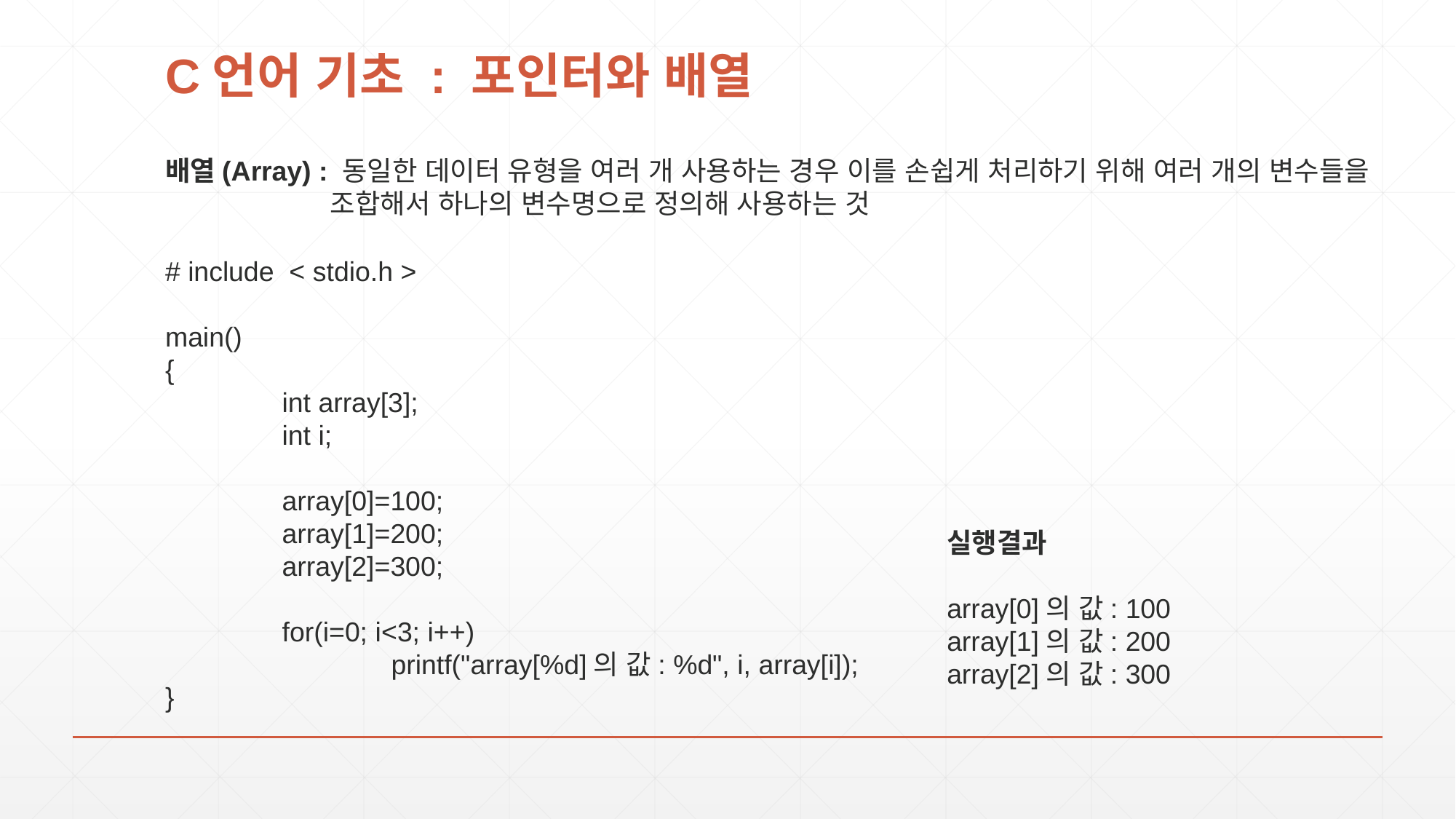

# C언어 기초 : 포인터와 배열
배열(Array) : 동일한 데이터 유형을 여러 개 사용하는 경우 이를 손쉽게 처리하기 위해 여러 개의 변수들을 조합해서 하나의 변수명으로 정의해 사용하는 것
# include  < stdio.h >

main()
{
	 int array[3];
 int i;

 array[0]=100;
 array[1]=200;
 array[2]=300;

 for(i=0; i<3; i++)
	 printf("array[%d]의 값: %d", i, array[i]);
}
실행결과

array[0]의 값: 100
array[1]의 값: 200
array[2]의 값: 300